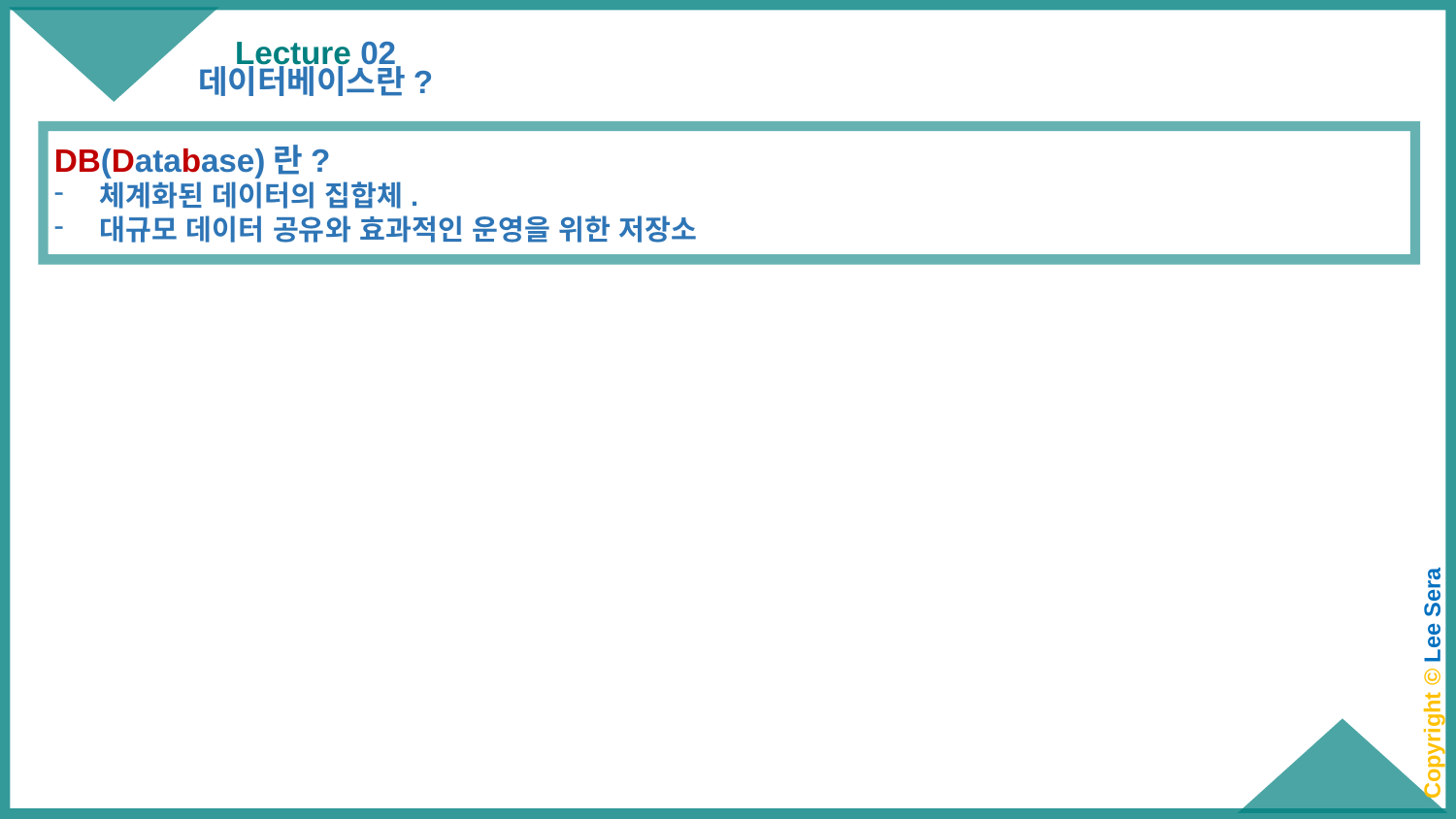

# Lecture 02
데이터베이스란?
DB(Database)란?
체계화된 데이터의 집합체.
대규모 데이터 공유와 효과적인 운영을 위한 저장소
Copyright © Lee Sera